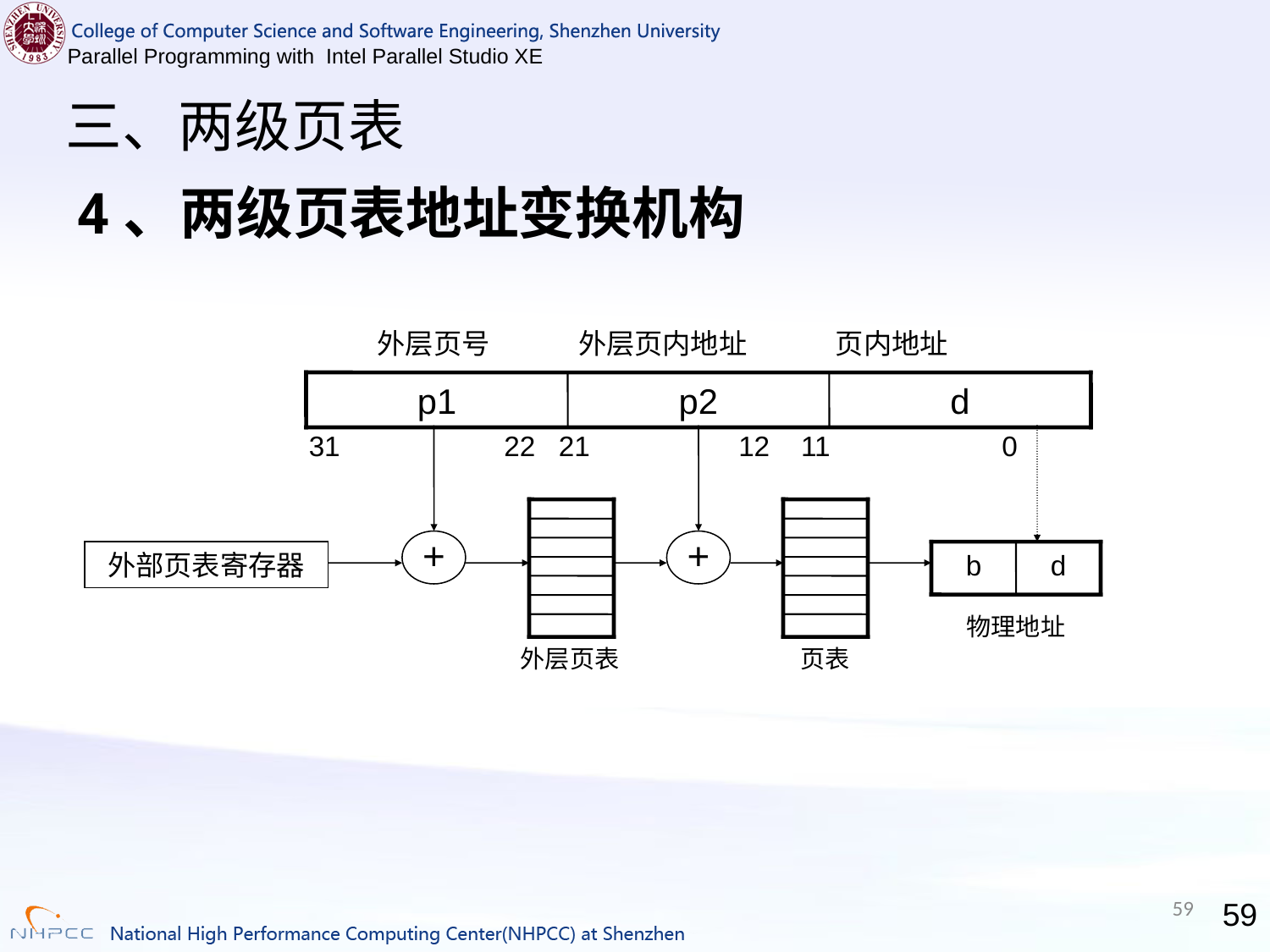

# 三、两级页表
4、两级页表地址变换机构
外层页号              外层页内地址              页内地址
p1

p2

d

31                     22   21                   12    11                      0

+

+

外层页表

页表
外部页表寄存器
b

d

物理地址
59
59